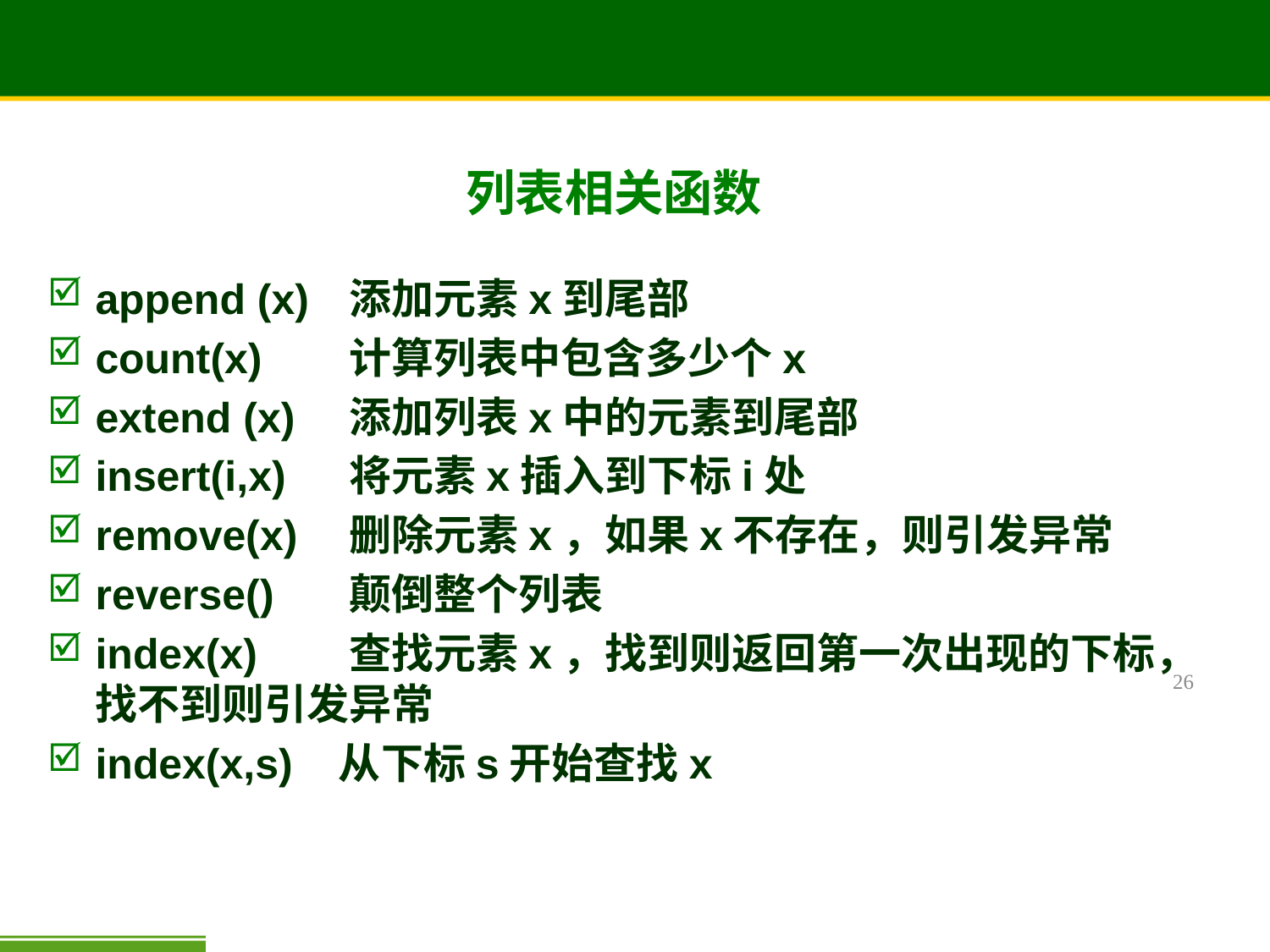

# 列表相关函数

append (x)  	添加元素x到尾部
count(x) 	计算列表中包含多少个x
extend (x)   	添加列表x中的元素到尾部
insert(i,x) 	将元素x插入到下标i处
remove(x) 	删除元素x，如果x不存在，则引发异常
reverse()	颠倒整个列表
index(x)	查找元素x，找到则返回第一次出现的下标，找不到则引发异常
index(x,s)   从下标s开始查找x
26